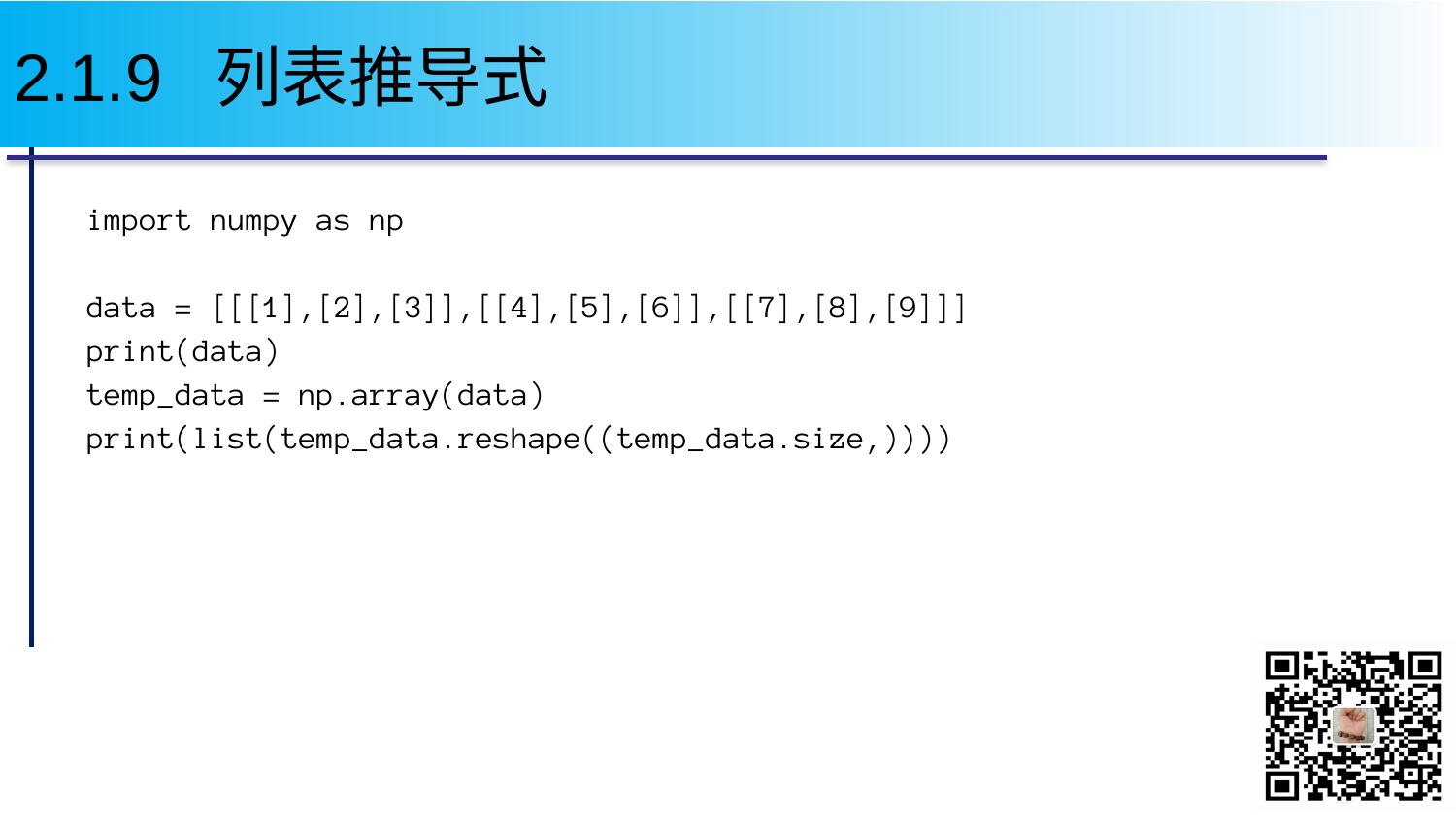

# 2.1.9  列表推导式
import numpy as np

data = [[[1],[2],[3]],[[4],[5],[6]],[[7],[8],[9]]]
print(data)
temp_data = np.array(data)
print(list(temp_data.reshape((temp_data.size,))))